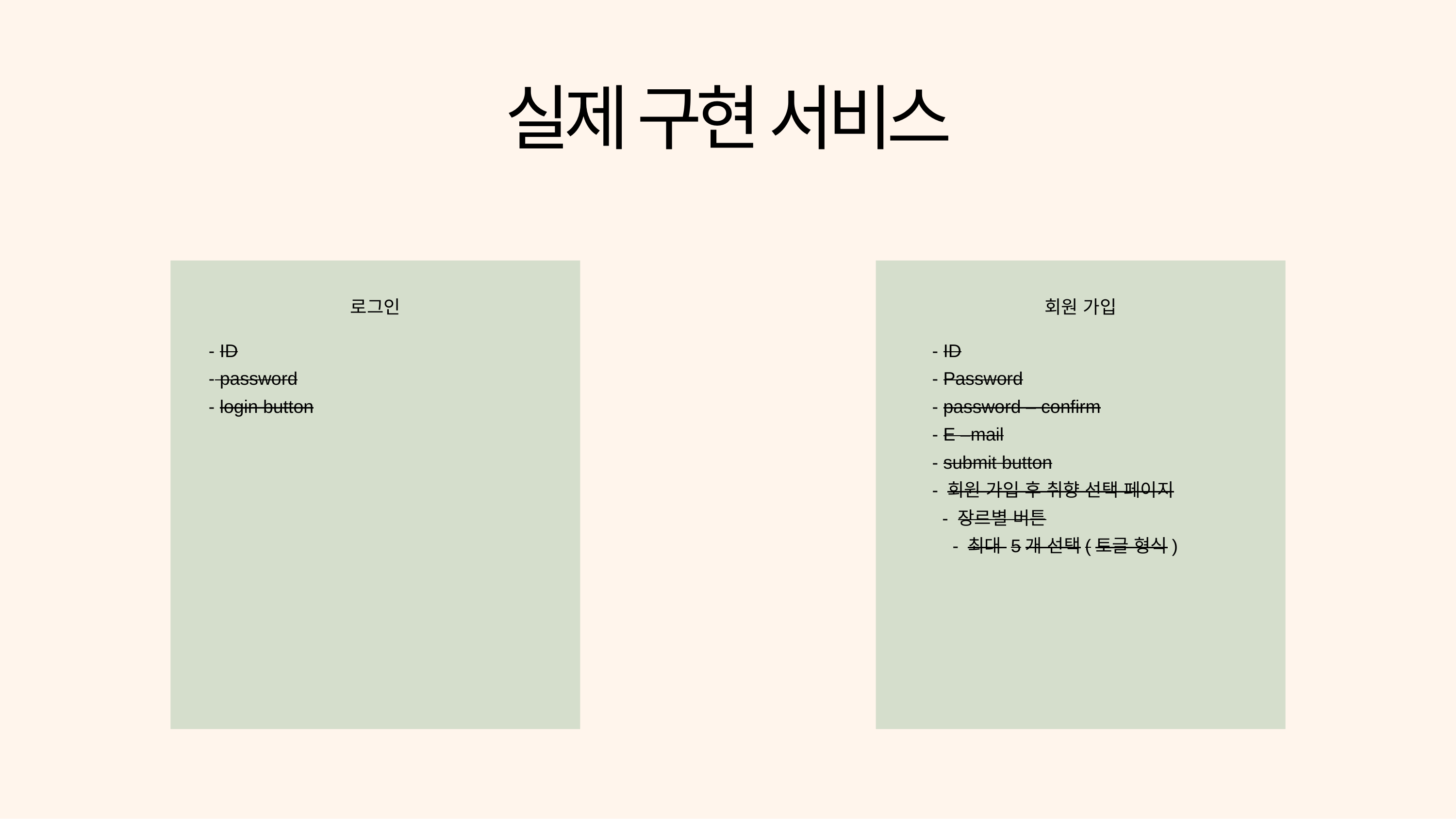

# 실제 구현 서비스

로그인

 - ID

 - password

 - login button

회원 가입

 - ID

 - Password

 - password – confirm

 - E –mail

 - submit button

 - 회원 가입 후 취향 선택 페이지

   - 장르별 버튼

     - 최대 5개 선택(토글 형식)